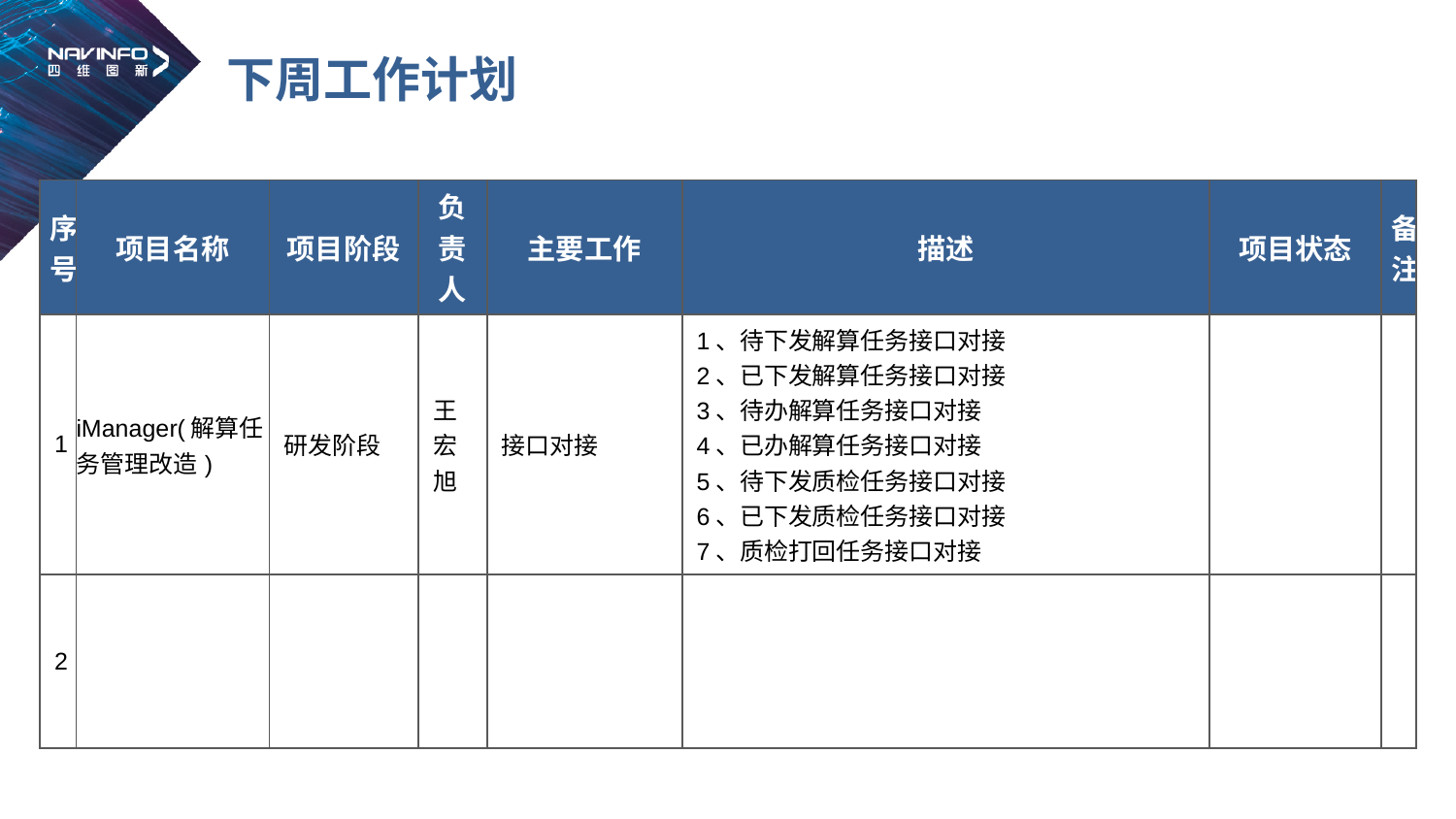

# 下周工作计划
| 序号 | 项目名称 | 项目阶段 | 负责人 | 主要工作 | 描述 | 项目状态 | 备注 |
| --- | --- | --- | --- | --- | --- | --- | --- |
| 1 | iManager(解算任务管理改造) | 研发阶段 | 王宏旭 | 接口对接 | 1、待下发解算任务接口对接 2、已下发解算任务接口对接 3、待办解算任务接口对接 4、已办解算任务接口对接 5、待下发质检任务接口对接 6、已下发质检任务接口对接 7、质检打回任务接口对接 |  |  |
| 2 |  |  |  |  |  |  |  |